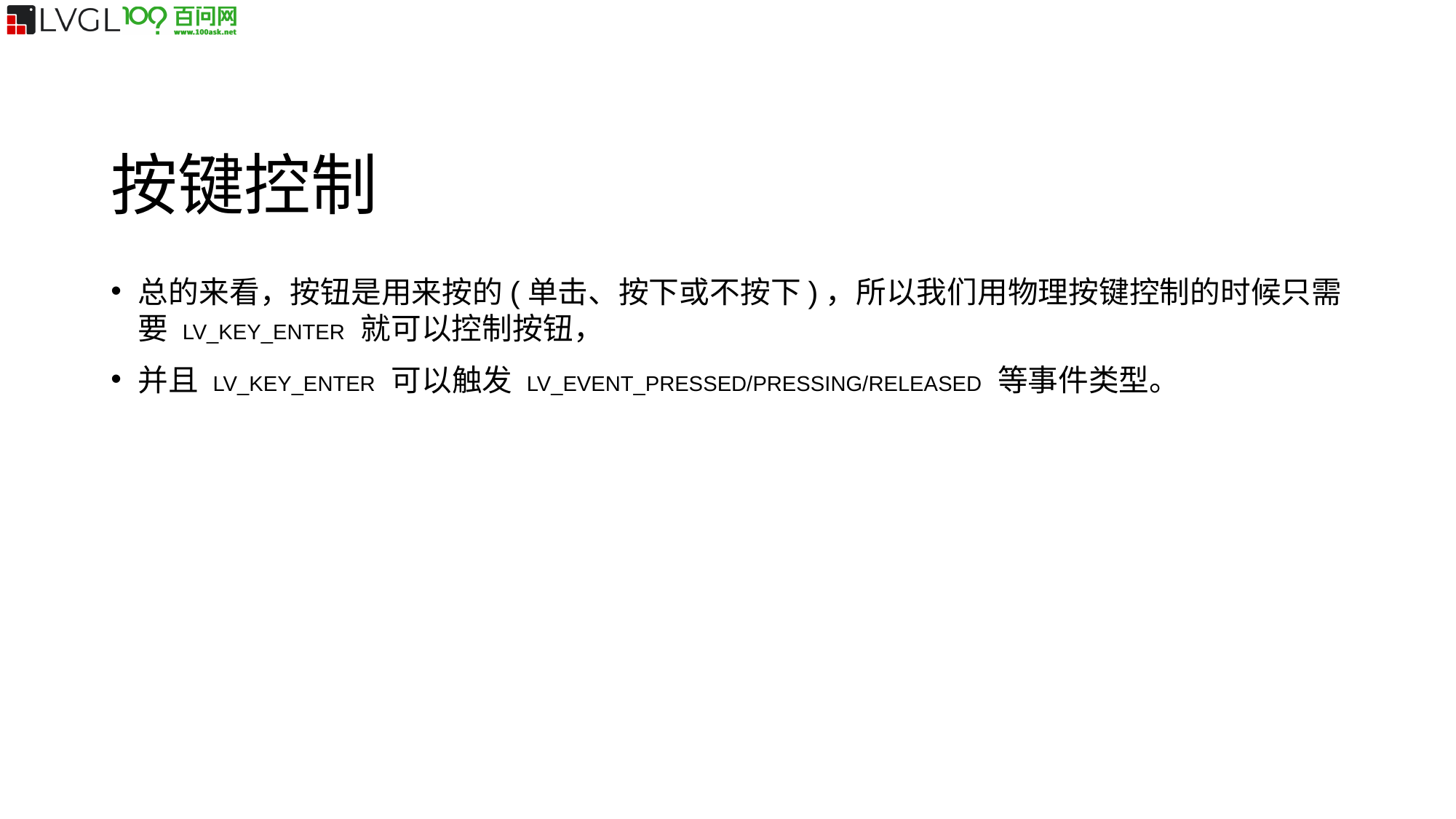

按键控制
总的来看，按钮是用来按的(单击、按下或不按下)，所以我们用物理按键控制的时候只需要 LV_KEY_ENTER 就可以控制按钮，
并且 LV_KEY_ENTER 可以触发 LV_EVENT_PRESSED/PRESSING/RELEASED 等事件类型。